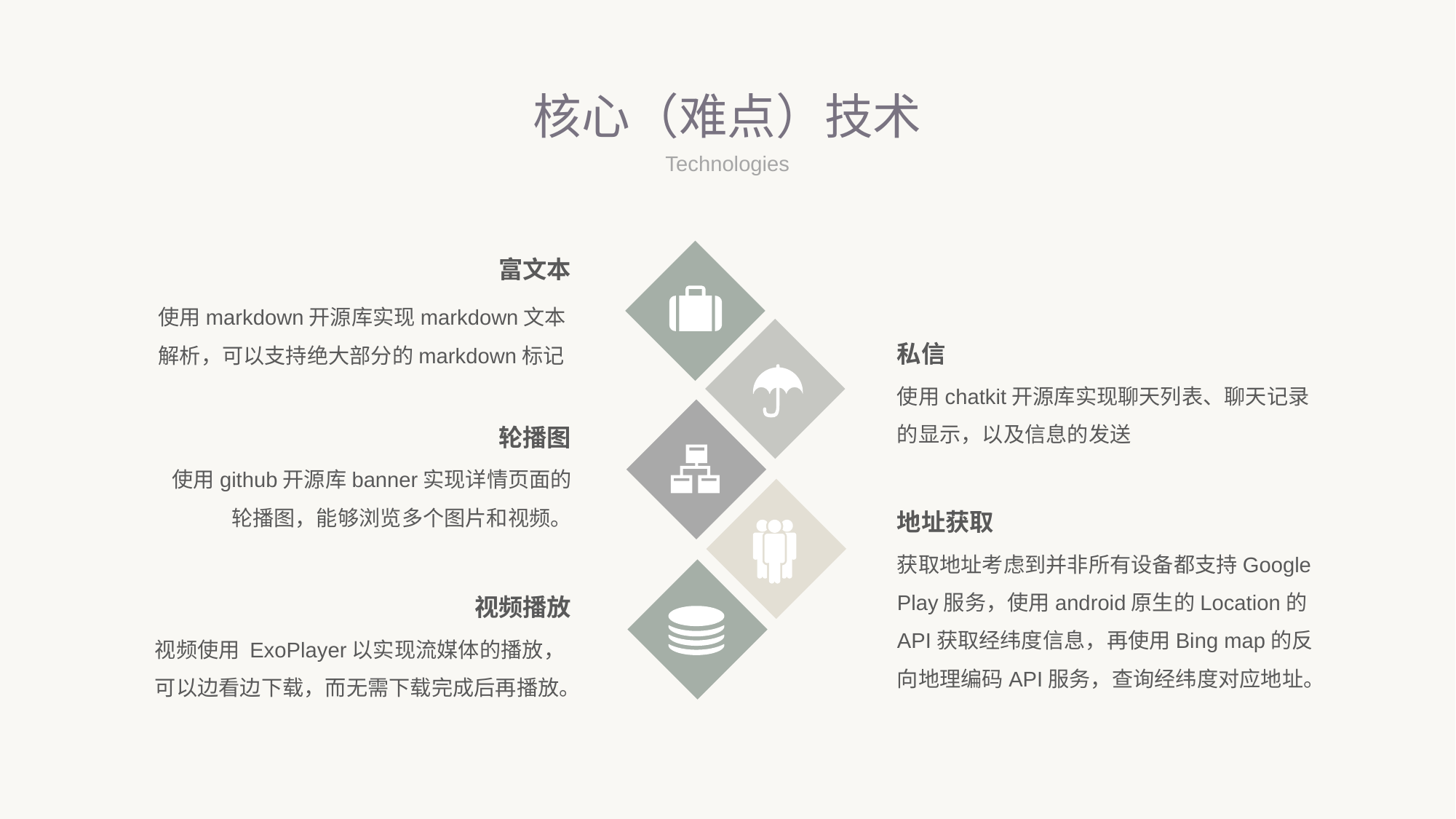

核心（难点）技术
Technologies

富文本

使用markdown开源库实现markdown文本解析，可以支持绝大部分的markdown标记

私信

使用chatkit开源库实现聊天列表、聊天记录的显示，以及信息的发送

轮播图

使用github开源库banner实现详情页面的轮播图，能够浏览多个图片和视频。

地址获取

获取地址考虑到并非所有设备都支持Google Play服务，使用android原生的Location的API获取经纬度信息，再使用Bing map的反向地理编码API服务，查询经纬度对应地址。

视频播放

视频使用 ExoPlayer以实现流媒体的播放，可以边看边下载，而无需下载完成后再播放。